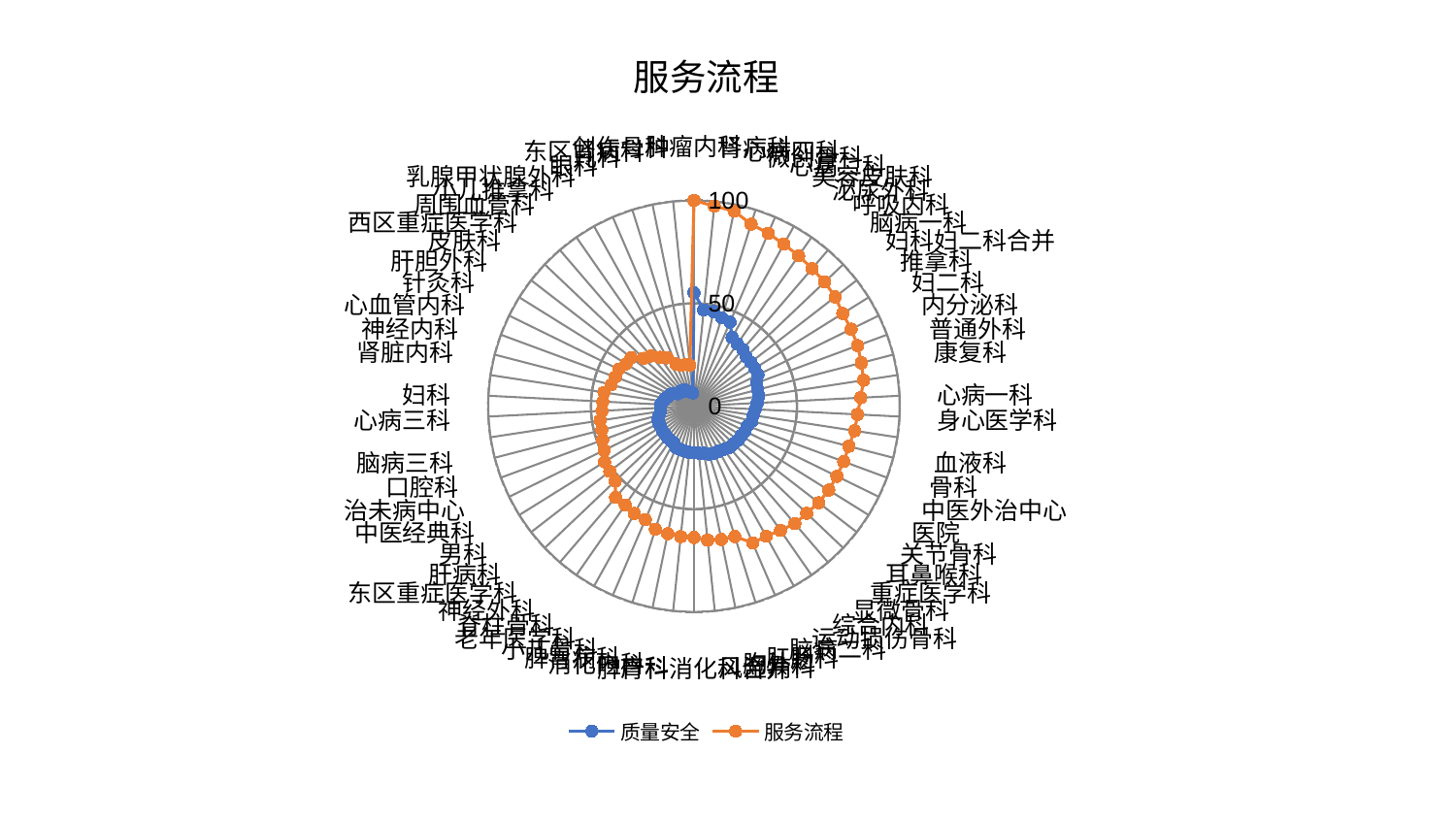

### Chart: 服务流程

| Category | 质量安全 | 服务流程 |
|---|---|---|
| 肿瘤内科 | 55.068298777389714 | 100.0 |
| 肾病科 | 47.01930229800948 | 97.71037262647859 |
| 心病四科 | 46.94668190340059 | 96.80821792773104 |
| 微创骨科 | 45.07041549045101 | 92.71633575707789 |
| 心病二科 | 44.476004901613344 | 91.40532083865473 |
| 美容皮肤科 | 38.23667614481771 | 90.014738109534 |
| 泌尿外科 | 36.898751168272334 | 89.03070443835263 |
| 呼吸内科 | 36.39623577875992 | 88.12164759825616 |
| 脑病一科 | 35.03167563152726 | 87.62246804787873 |
| 妇科妇二科合并 | 34.9683091311708 | 86.74752597643202 |
| 推拿科 | 34.865349876159854 | 85.18824778391769 |
| 妇二科 | 34.6328684202378 | 85.04196018010967 |
| 内分泌科 | 32.456553035194204 | 84.80155862109503 |
| 普通外科 | 32.00449610592035 | 84.0073141568234 |
| 康复科 | 31.877608784630688 | 83.35664080358428 |
| 心病一科 | 30.768115298323416 | 81.10938076100733 |
| 身心医学科 | 29.78498903612306 | 79.53068685782358 |
| 血液科 | 29.16228441109859 | 78.97117854817631 |
| 骨科 | 29.02673535501548 | 77.72107845879428 |
| 中医外治中心 | 27.640321464474066 | 77.58457088728358 |
| 医院 | 27.61521869877737 | 77.33800019143354 |
| 关节骨科 | 27.085467159391946 | 77.12769808689757 |
| 耳鼻喉科 | 27.032889361067397 | 76.62186987457406 |
| 重症医学科 | 26.522805142759232 | 75.56779589851709 |
| 显微骨科 | 26.517959109617532 | 75.21742294904448 |
| 综合内科 | 25.53605211076821 | 73.5660198932375 |
| 运动损伤骨科 | 24.980085522289166 | 72.27481536217785 |
| 脑病二科 | 24.901895853734324 | 72.27031422043987 |
| 肛肠科 | 24.499201299813784 | 66.36010545735985 |
| 胸外科 | 23.395499916373073 | 66.12569100868662 |
| 风湿病科 | 22.93129134684303 | 65.40488861219578 |
| 脾胃科消化科合并 | 22.614603413336162 | 63.79022348184925 |
| 产科 | 22.55390872602854 | 63.698882911257954 |
| 消化内科 | 22.285716377136147 | 63.28555579868291 |
| 脾胃病科 | 22.072445854228242 | 62.66571752317986 |
| 小儿骨科 | 21.91364689246343 | 59.93538137471435 |
| 老年医学科 | 20.337543323677867 | 59.61363386778717 |
| 脊柱骨科 | 20.109213151793536 | 58.448126206737484 |
| 神经外科 | 19.98307872871858 | 58.43322045116816 |
| 东区重症医学科 | 19.485596241427267 | 52.799603218204176 |
| 肝病科 | 19.405911774636255 | 51.698794508619734 |
| 男科 | 18.978427196068104 | 51.15993214055909 |
| 中医经典科 | 18.896631885553123 | 48.68192371448365 |
| 治未病中心 | 18.854807192405698 | 47.30307465290867 |
| 口腔科 | 17.485667201247185 | 46.23877245495919 |
| 脑病三科 | 16.520713066980978 | 46.11645661173402 |
| 心病三科 | 16.308298377102595 | 44.74461852211142 |
| 妇科 | 16.202304658008508 | 44.359098285396 |
| 肾脏内科 | 15.076172605775275 | 44.228978407840906 |
| 神经内科 | 14.519596943843998 | 41.50430791710933 |
| 心血管内科 | 13.388281674476863 | 40.79829065990661 |
| 针灸科 | 12.805637803869349 | 40.770475020394656 |
| 肝胆外科 | 11.817775645240319 | 38.8292100675798 |
| 皮肤科 | 9.8350007806657 | 38.57991218869989 |
| 西区重症医学科 | 9.71084228113997 | 33.782977481047624 |
| 周围血管科 | 9.693170128090124 | 32.13684462446772 |
| 小儿推拿科 | 9.43598866774509 | 28.962583936748906 |
| 乳腺甲状腺外科 | 8.985550165897498 | 26.889126379815405 |
| 眼科 | 7.644373915984071 | 22.314436832142004 |
| 儿科 | 7.405861078276169 | 20.81720287244851 |
| 东区肾病科 | 7.11609414934679 | 20.699268963572838 |
| 创伤骨科 | 6.449558131179515 | 20.002484768403303 |
70